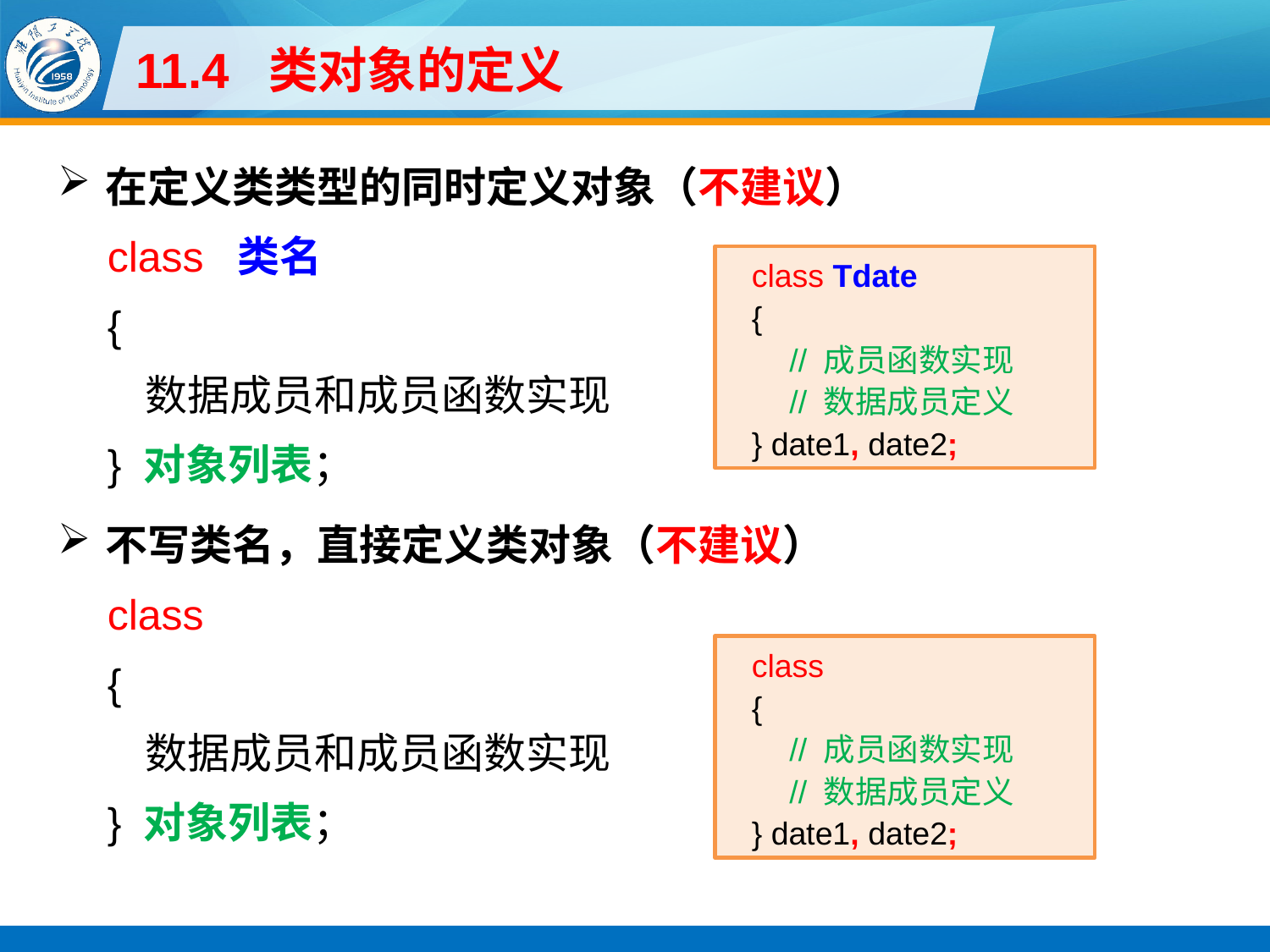

# 11.4  类对象的定义
在定义类类型的同时定义对象（不建议）
class  类名
{
数据成员和成员函数实现
} 对象列表；
不写类名，直接定义类对象（不建议）
class
{
数据成员和成员函数实现
} 对象列表；

class Tdate
{
// 成员函数实现
// 数据成员定义
} date1, date2;
class
{
// 成员函数实现
// 数据成员定义
} date1, date2;